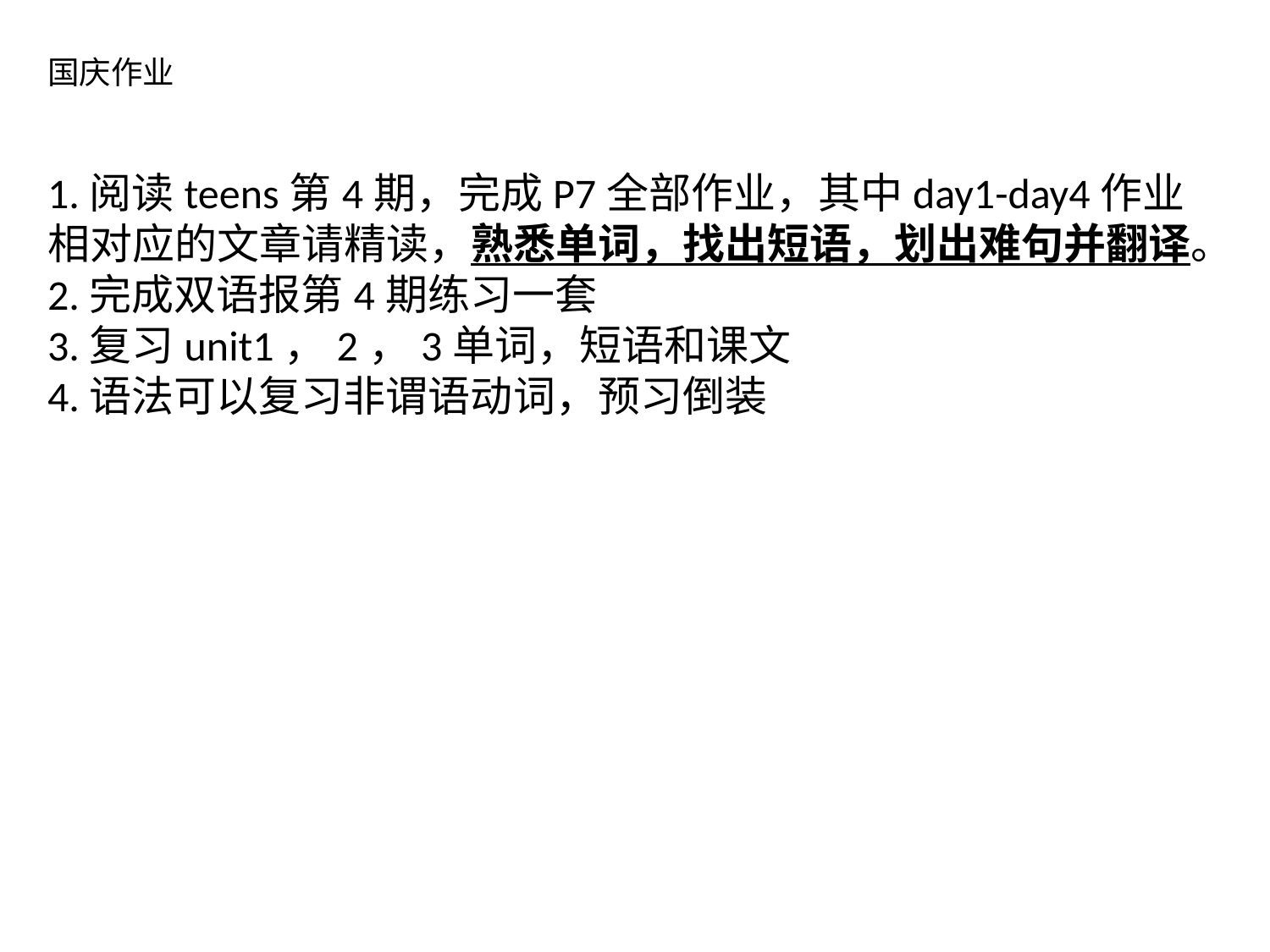

国庆作业

1.阅读teens第4期，完成P7全部作业，其中day1-day4作业相对应的文章请精读，熟悉单词，找出短语，划出难句并翻译。
2.完成双语报第4期练习一套
3.复习unit1，2，3单词，短语和课文
4.语法可以复习非谓语动词，预习倒装